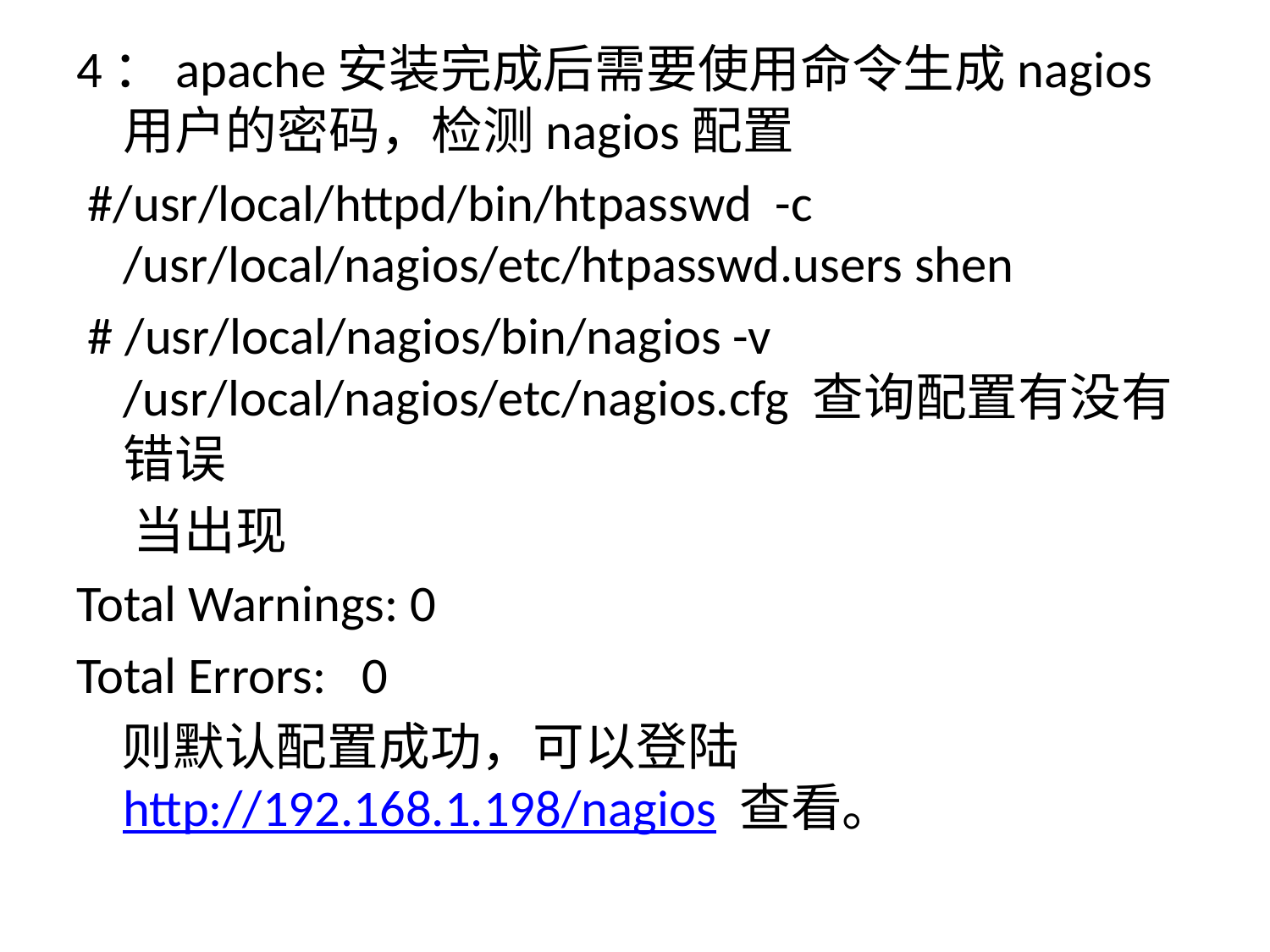

4：apache安装完成后需要使用命令生成nagios用户的密码，检测nagios配置
 #/usr/local/httpd/bin/htpasswd  -c /usr/local/nagios/etc/htpasswd.users shen
 # /usr/local/nagios/bin/nagios -v /usr/local/nagios/etc/nagios.cfg 查询配置有没有错误
    当出现
Total Warnings: 0
Total Errors:   0
   则默认配置成功，可以登陆http://192.168.1.198/nagios 查看。

#